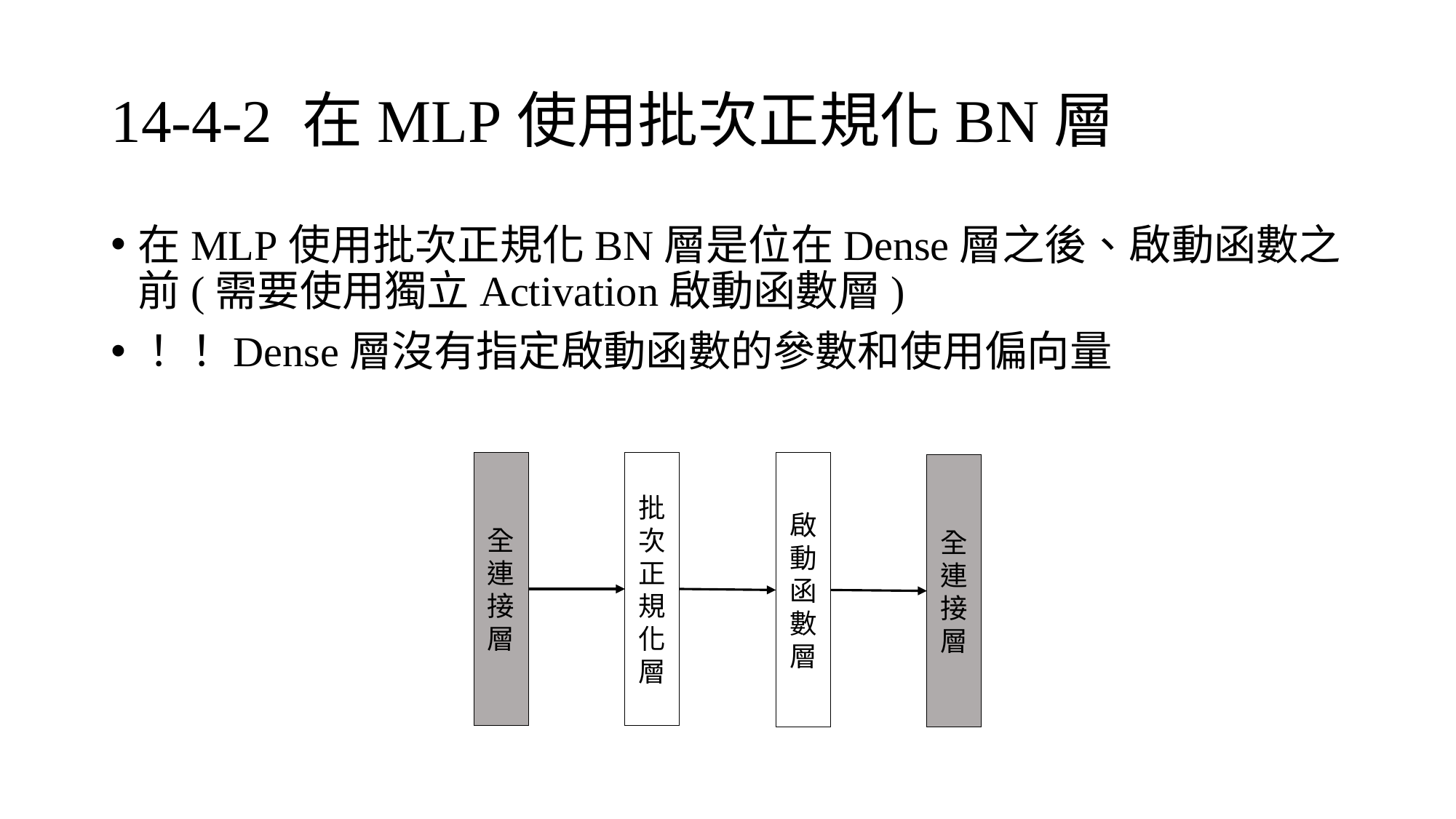

# 14-4-2 在MLP使用批次正規化BN層
在MLP使用批次正規化BN層是位在Dense層之後、啟動函數之前(需要使用獨立Activation啟動函數層)
！！Dense層沒有指定啟動函數的參數和使用偏向量

全連接層

批次正規化層

啟動函數層

全連接層